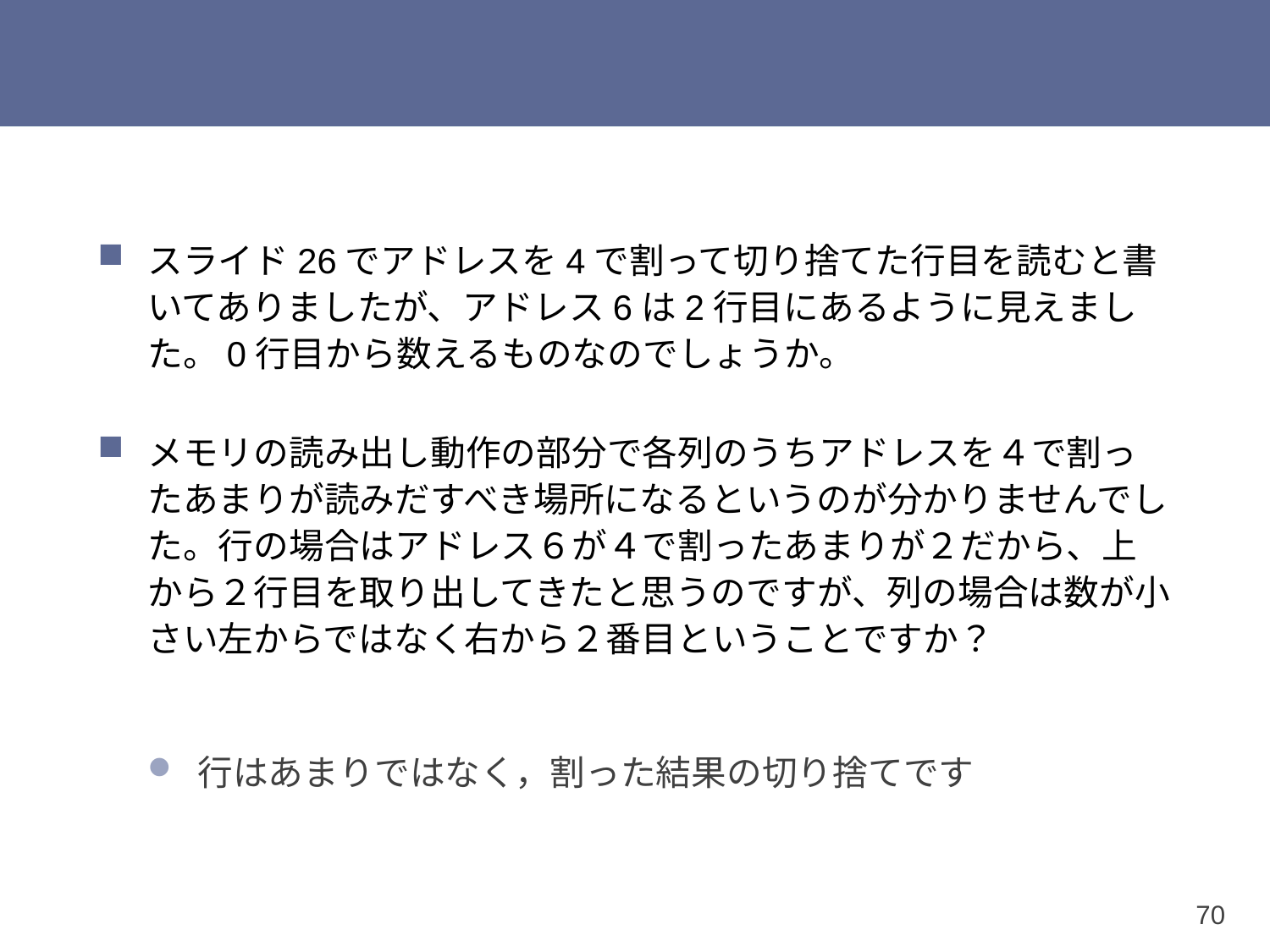

#
スライド26でアドレスを4で割って切り捨てた行目を読むと書いてありましたが、アドレス6は2行目にあるように見えました。0行目から数えるものなのでしょうか。
メモリの読み出し動作の部分で各列のうちアドレスを４で割ったあまりが読みだすべき場所になるというのが分かりませんでした。行の場合はアドレス６が４で割ったあまりが２だから、上から２行目を取り出してきたと思うのですが、列の場合は数が小さい左からではなく右から２番目ということですか？

行はあまりではなく，割った結果の切り捨てです